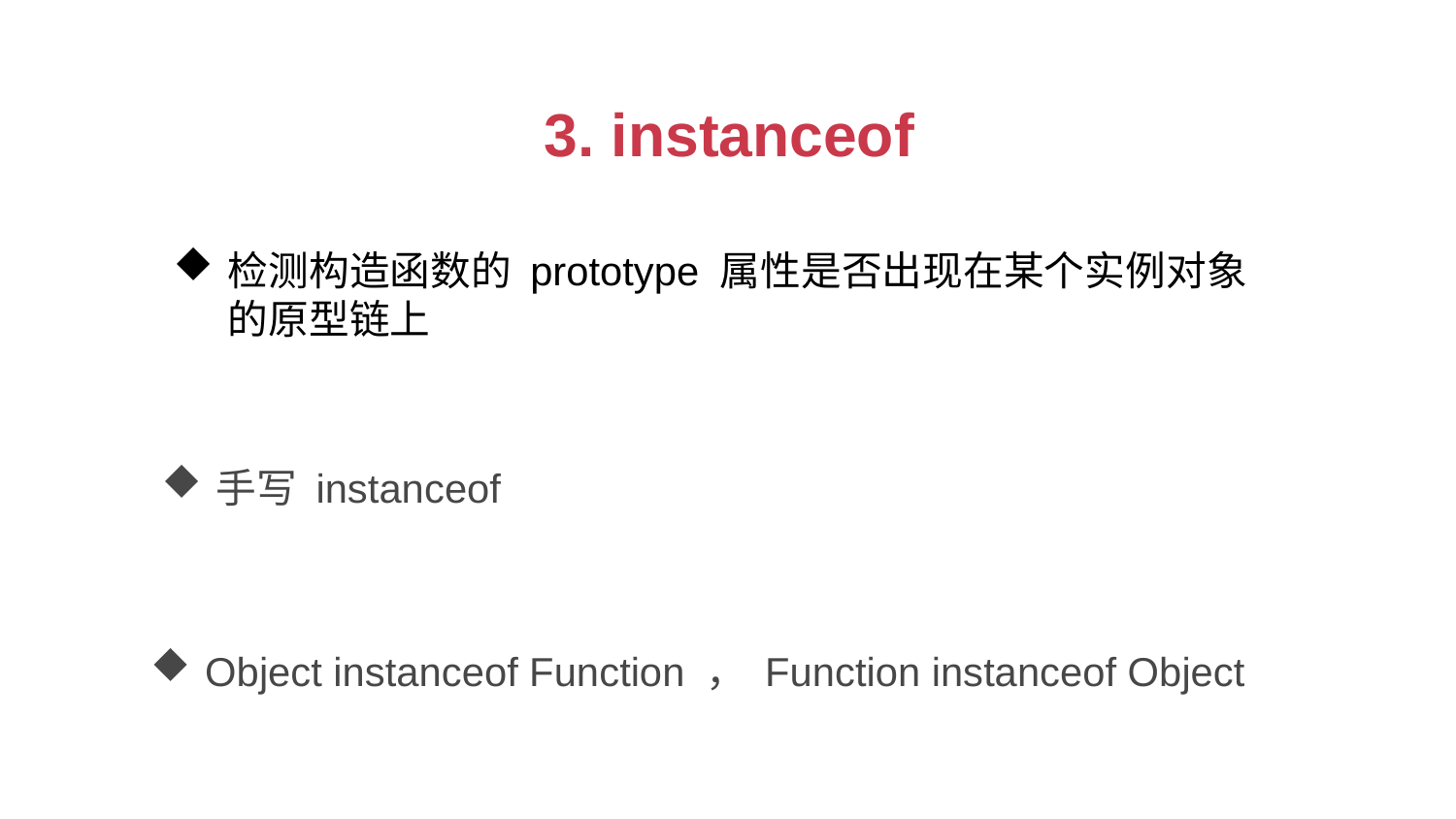

3. instanceof
检测构造函数的 prototype 属性是否出现在某个实例对象的原型链上
手写 instanceof
Object instanceof Function ， Function instanceof Object